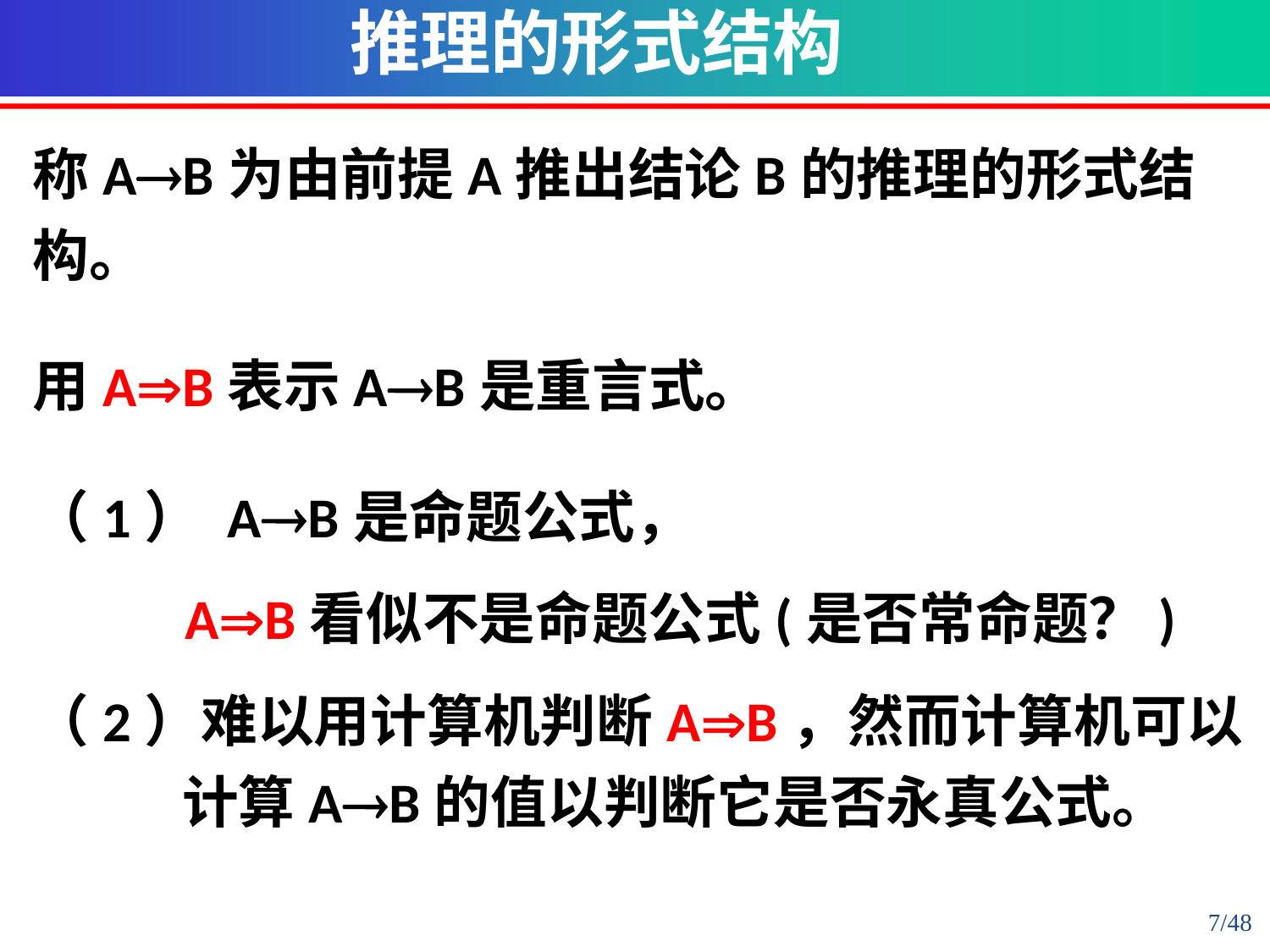

推理的形式结构
称A→B为由前提A推出结论B的推理的形式结构。
用A⇒B表示A→B是重言式。
（1） A→B是命题公式，
            A⇒B看似不是命题公式(是否常命题？)
（2）难以用计算机判断A⇒B，然而计算机可以计算A→B的值以判断它是否永真公式。
7/48